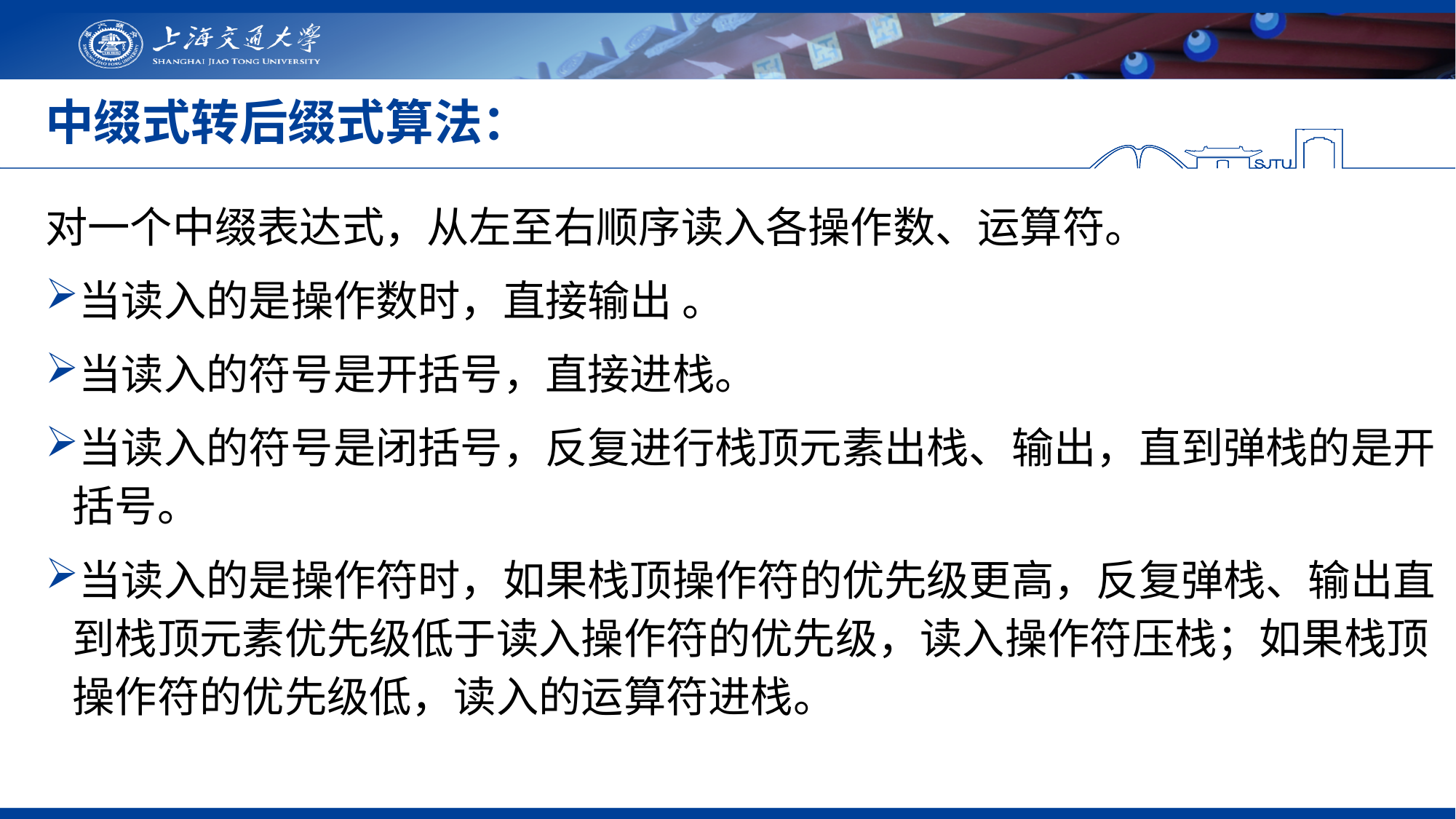

# 中缀式转后缀式算法：
对一个中缀表达式，从左至右顺序读入各操作数、运算符。
当读入的是操作数时，直接输出 。
当读入的符号是开括号，直接进栈。
当读入的符号是闭括号，反复进行栈顶元素出栈、输出，直到弹栈的是开括号。
当读入的是操作符时，如果栈顶操作符的优先级更高，反复弹栈、输出直到栈顶元素优先级低于读入操作符的优先级，读入操作符压栈；如果栈顶操作符的优先级低，读入的运算符进栈。